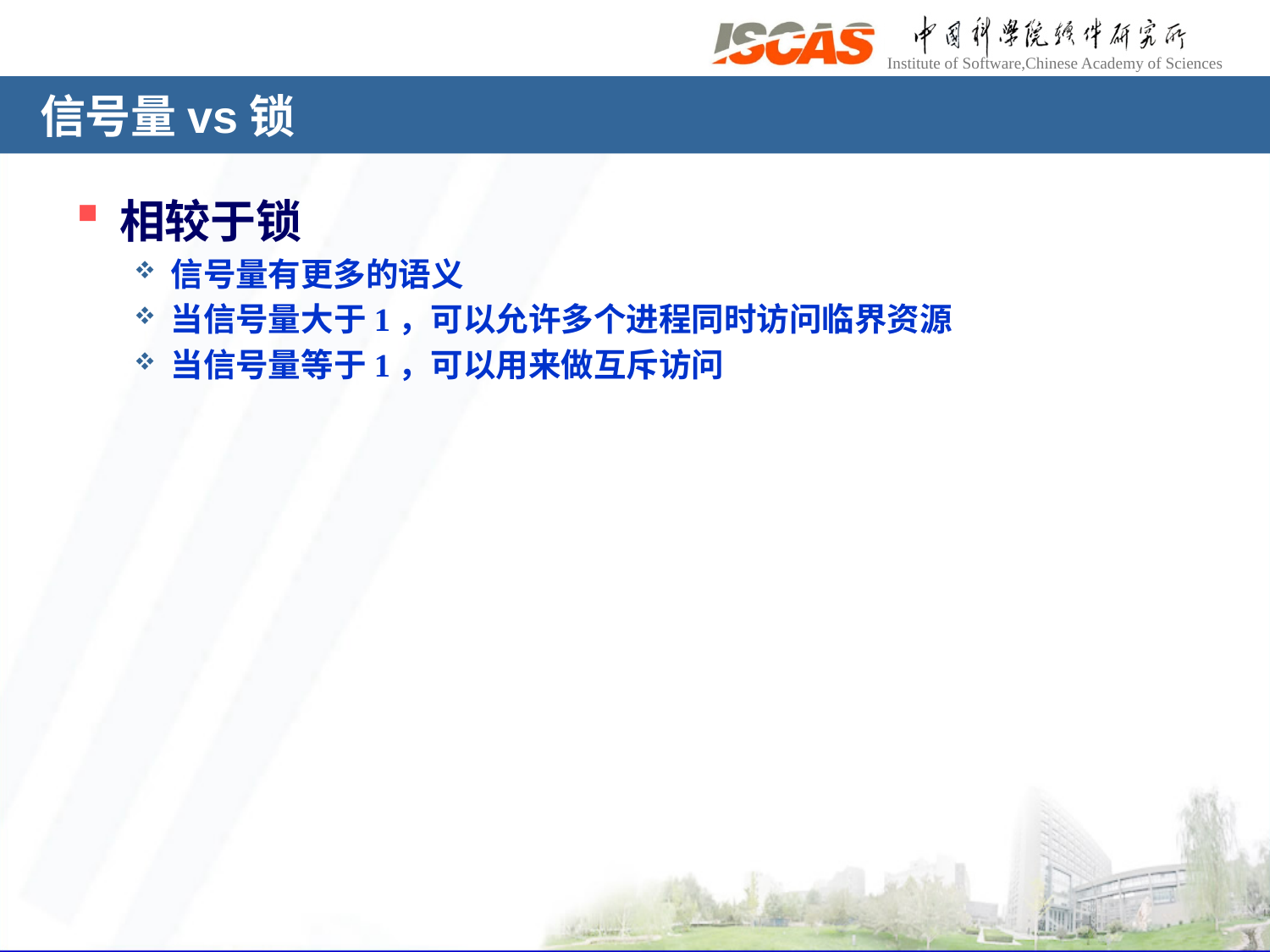

# 信号量vs锁
相较于锁
信号量有更多的语义
当信号量大于1，可以允许多个进程同时访问临界资源
当信号量等于1，可以用来做互斥访问